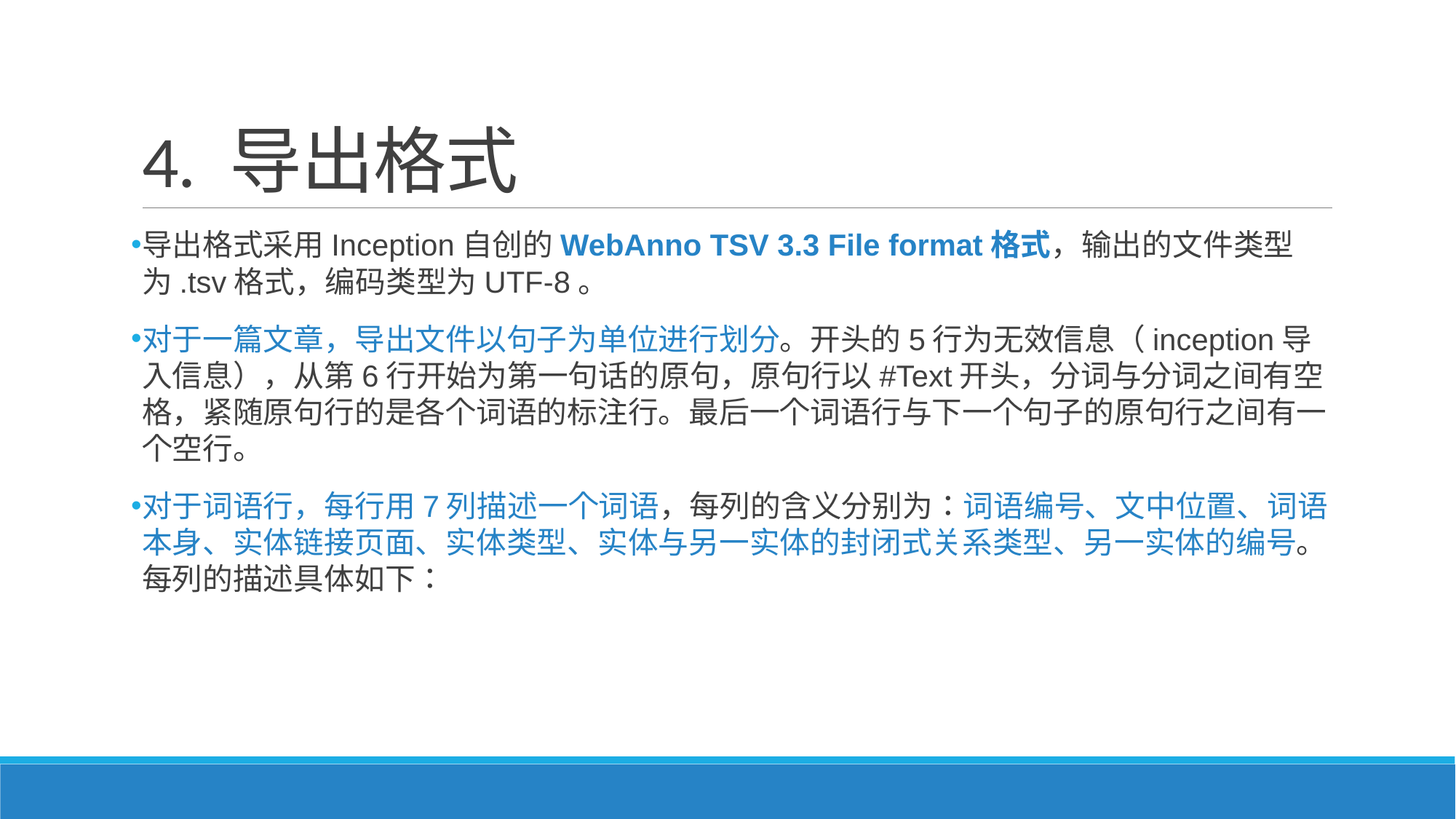

# 4. 导出格式
导出格式采用Inception自创的WebAnno TSV 3.3 File format格式，输出的文件类型为.tsv格式，编码类型为UTF-8。
对于一篇文章，导出文件以句子为单位进行划分。开头的5行为无效信息（inception导入信息），从第6行开始为第一句话的原句，原句行以#Text开头，分词与分词之间有空格，紧随原句行的是各个词语的标注行。最后一个词语行与下一个句子的原句行之间有一个空行。
对于词语行，每行用7列描述一个词语，每列的含义分别为：词语编号、文中位置、词语本身、实体链接页面、实体类型、实体与另一实体的封闭式关系类型、另一实体的编号。每列的描述具体如下：